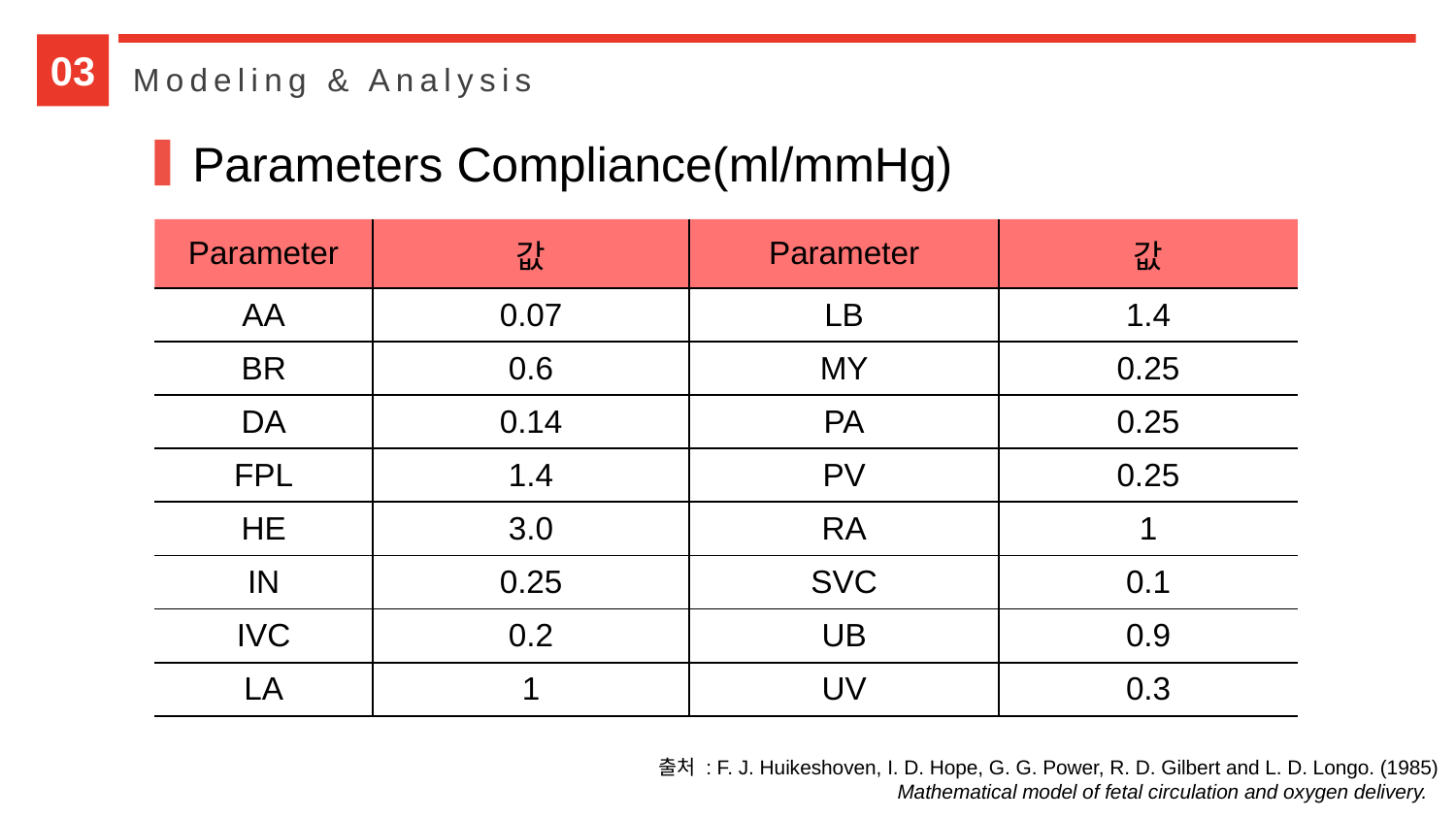

03
Modeling & Analysis
Parameters Compliance(ml/mmHg)

| Parameter | 값 | Parameter | 값 |
| --- | --- | --- | --- |
| AA | 0.07 | LB | 1.4 |
| BR | 0.6 | MY | 0.25 |
| DA | 0.14 | PA | 0.25 |
| FPL | 1.4 | PV | 0.25 |
| HE | 3.0 | RA | 1 |
| IN | 0.25 | SVC | 0.1 |
| IVC | 0.2 | UB | 0.9 |
| LA | 1 | UV | 0.3 |
출처 : F. J. Huikeshoven, I. D. Hope, G. G. Power, R. D. Gilbert and L. D. Longo. (1985)
Mathematical model of fetal circulation and oxygen delivery.